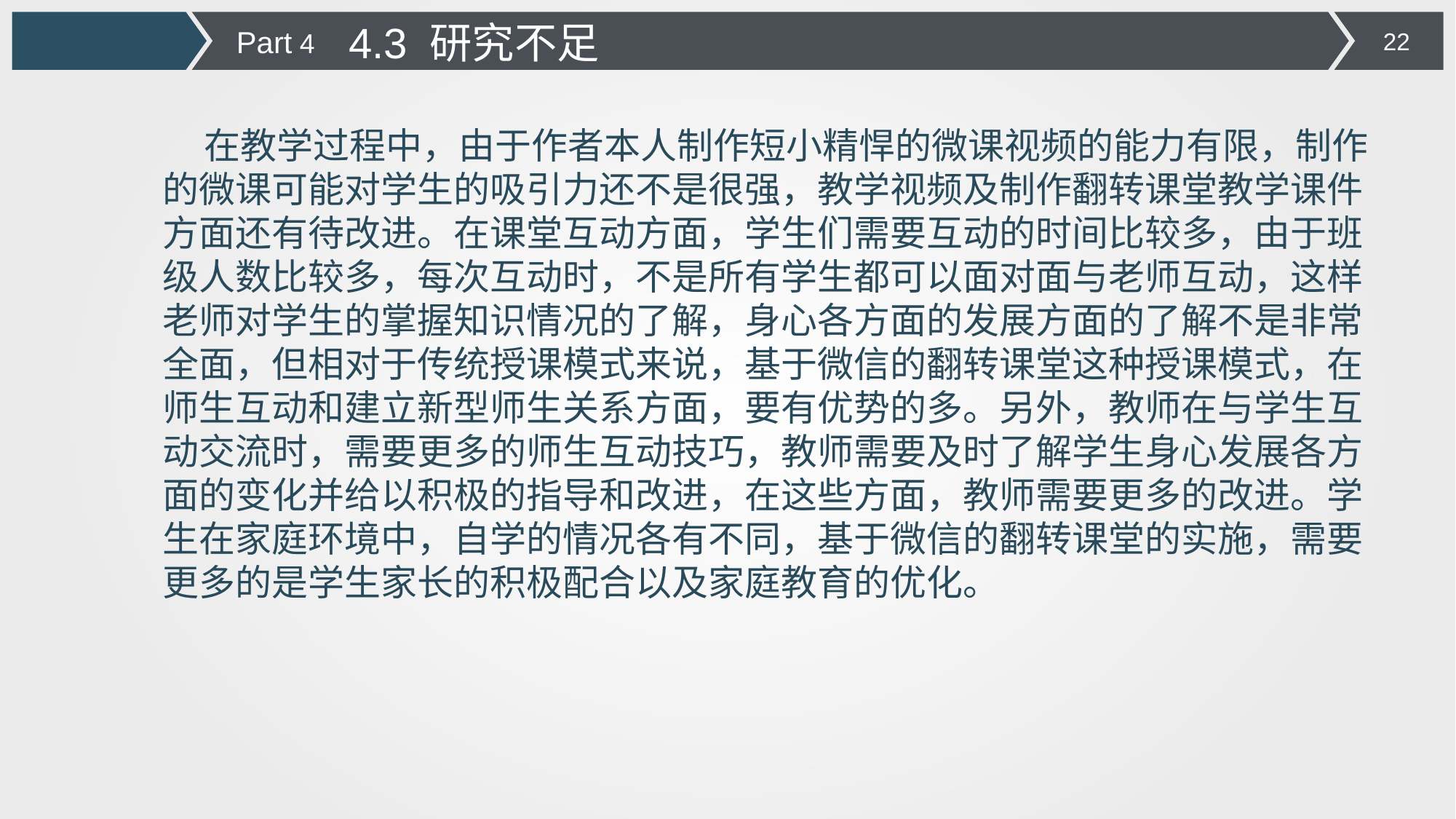

4.3 研究不足
Part 4
    在教学过程中，由于作者本人制作短小精悍的微课视频的能力有限，制作的微课可能对学生的吸引力还不是很强，教学视频及制作翻转课堂教学课件方面还有待改进。在课堂互动方面，学生们需要互动的时间比较多，由于班级人数比较多，每次互动时，不是所有学生都可以面对面与老师互动，这样老师对学生的掌握知识情况的了解，身心各方面的发展方面的了解不是非常全面，但相对于传统授课模式来说，基于微信的翻转课堂这种授课模式，在师生互动和建立新型师生关系方面，要有优势的多。另外，教师在与学生互动交流时，需要更多的师生互动技巧，教师需要及时了解学生身心发展各方面的变化并给以积极的指导和改进，在这些方面，教师需要更多的改进。学生在家庭环境中，自学的情况各有不同，基于微信的翻转课堂的实施，需要更多的是学生家长的积极配合以及家庭教育的优化。